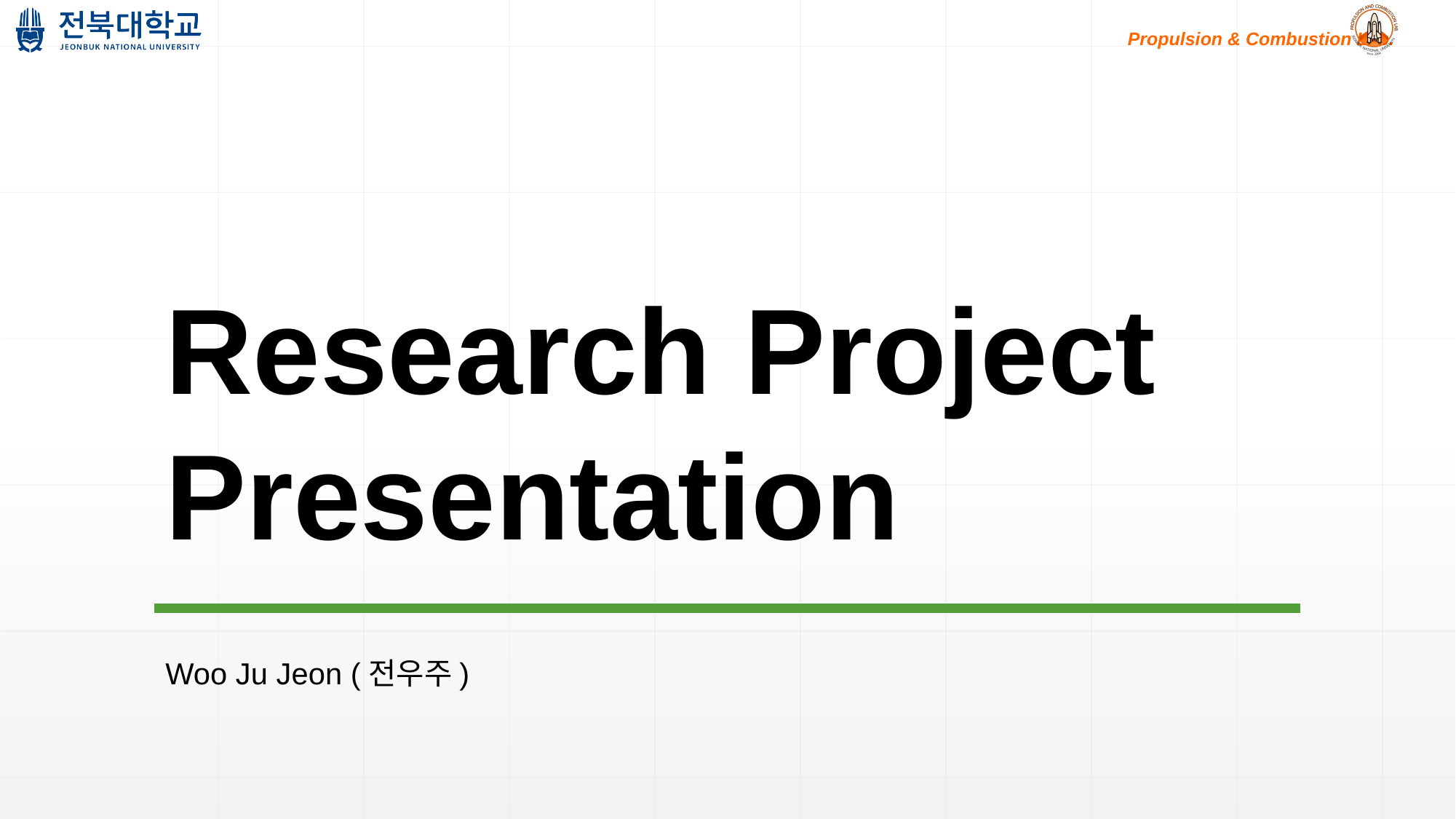

# Research Project Presentation
Woo Ju Jeon (전우주)